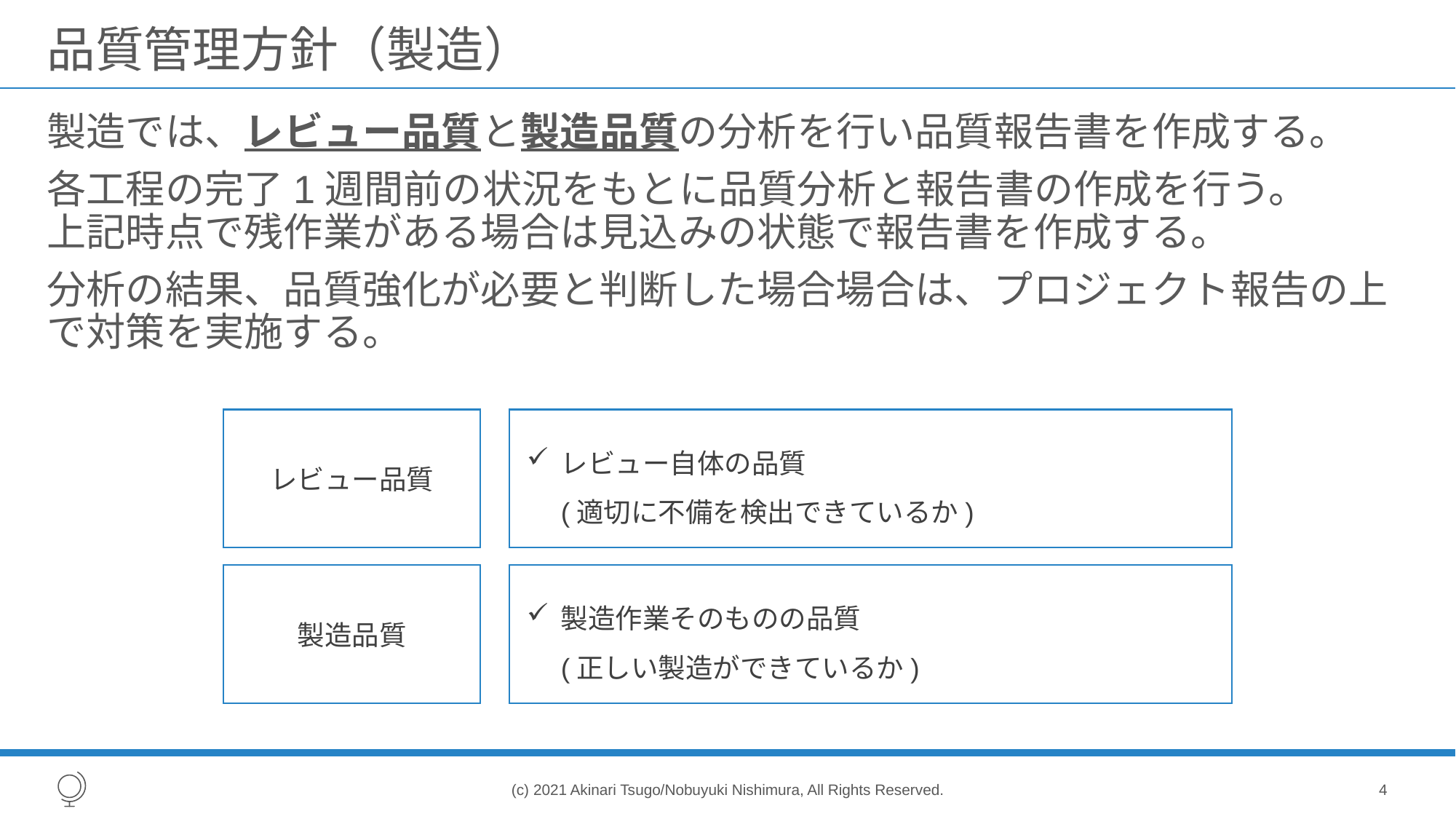

# 品質管理方針（製造）
製造では、レビュー品質と製造品質の分析を行い品質報告書を作成する。
各工程の完了1週間前の状況をもとに品質分析と報告書の作成を行う。
上記時点で残作業がある場合は見込みの状態で報告書を作成する。
分析の結果、品質強化が必要と判断した場合場合は、プロジェクト報告の上で対策を実施する。
レビュー品質
レビュー自体の品質
(適切に不備を検出できているか)
製造品質
製造作業そのものの品質
(正しい製造ができているか)